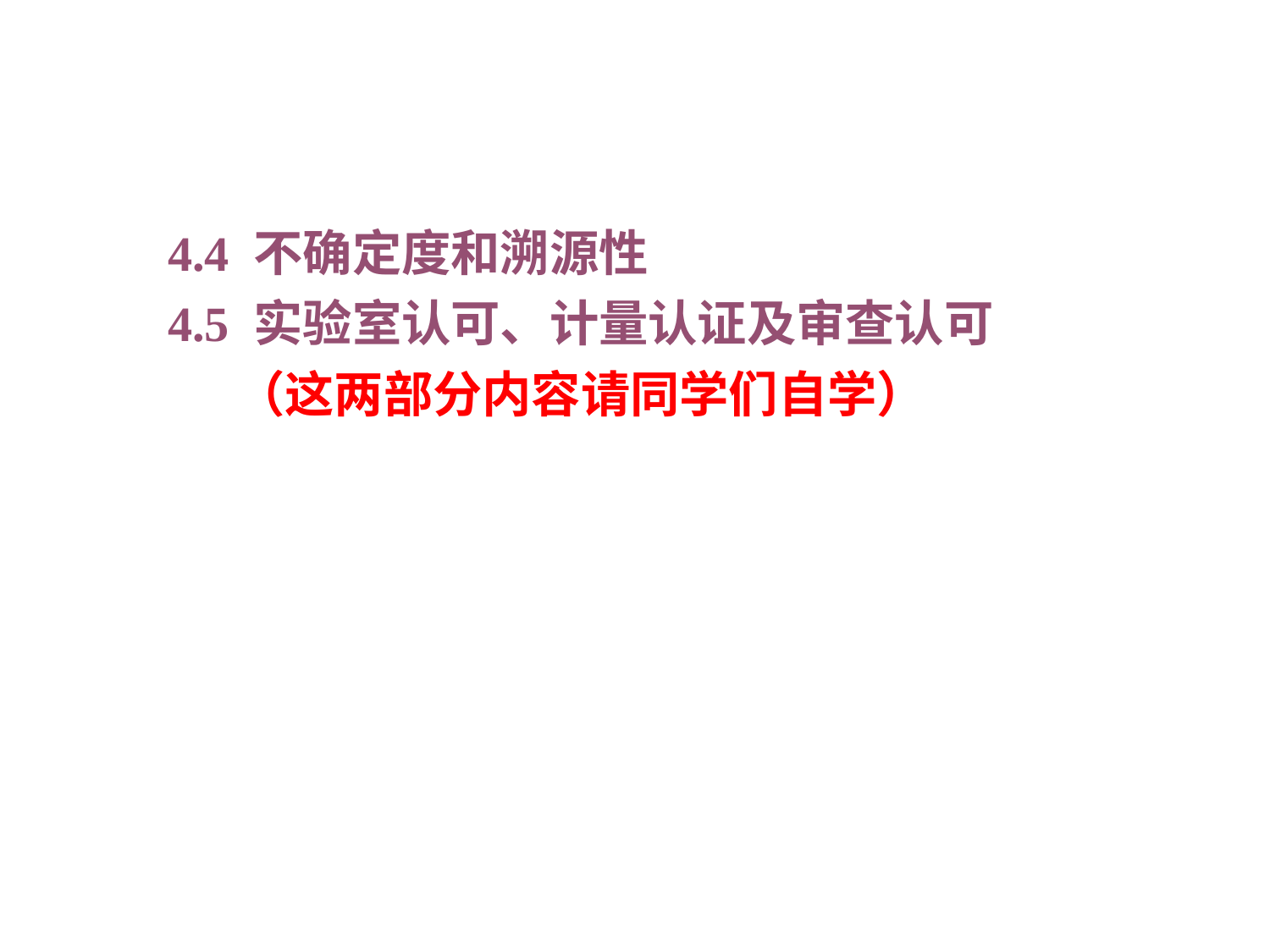

#
4.4 不确定度和溯源性
4.5 实验室认可、计量认证及审查认可
     （这两部分内容请同学们自学）